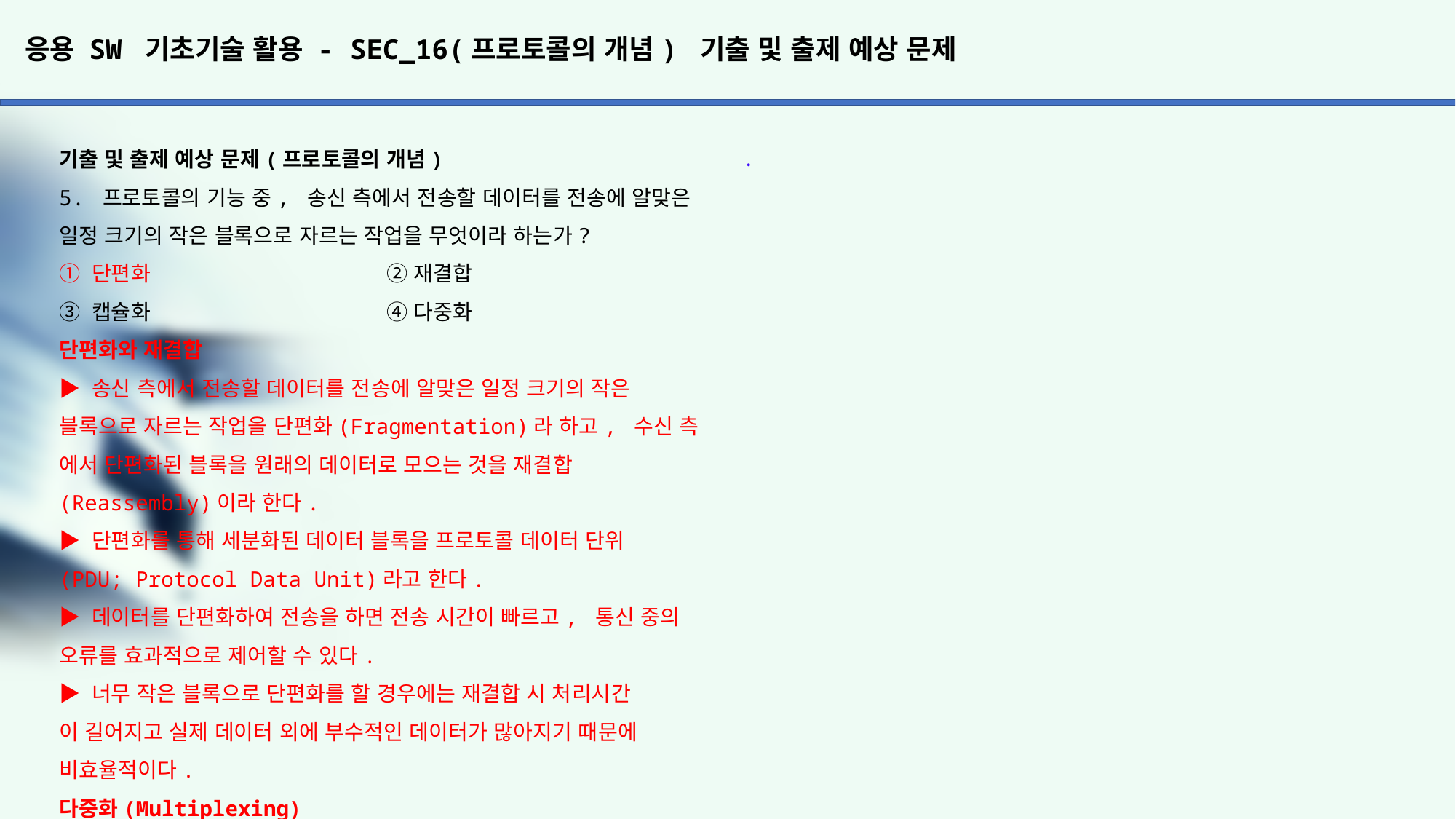

# 응용 SW 기초기술 활용 - SEC_16(프로토콜의 개념) 기출 및 출제 예상 문제
.
기출 및 출제 예상 문제(프로토콜의 개념)
5. 프로토콜의 기능 중, 송신 측에서 전송할 데이터를 전송에 알맞은 일정 크기의 작은 블록으로 자르는 작업을 무엇이라 하는가?
① 단편화			② 재결합
③ 캡슐화			④ 다중화
단편화와 재결합
▶ 송신 측에서 전송할 데이터를 전송에 알맞은 일정 크기의 작은
블록으로 자르는 작업을 단편화(Fragmentation)라 하고, 수신 측
에서 단편화된 블록을 원래의 데이터로 모으는 것을 재결합
(Reassembly)이라 한다.
▶ 단편화를 통해 세분화된 데이터 블록을 프로토콜 데이터 단위
(PDU; Protocol Data Unit)라고 한다.
▶ 데이터를 단편화하여 전송을 하면 전송 시간이 빠르고, 통신 중의 오류를 효과적으로 제어할 수 있다.
▶ 너무 작은 블록으로 단편화를 할 경우에는 재결합 시 처리시간
이 길어지고 실제 데이터 외에 부수적인 데이터가 많아지기 때문에 비효율적이다.
다중화(Multiplexing)
다중화는 한 개의 통신 회선을 여러 가입자들이 동시에 사용하도록 하는 기능이다.
6. 다음 중, 프로토콜의 기능 중 전송 서비스에 해당하지 않는
것은?
① 전송하려는 데이터가 사용하도록 하는 별도의 부가 서비스이다.
② 우선순위가 높은 메시지가 먼저 도착하도록 할 수 있다.
③ 데이터의 요구에 따라 서비스 등급을 사용할 수 없다.
④ 액세스 제한과 같은 보안 체제를 구현한다.
전송 서비스
▶ 전송하려는 데이터가 사용하도록 하는 별도의 부가 서비스이다.
▶ 우선순위 : 특정 메시지를 최대한 빠른 시간 안에 목적지로 전송하기 위하여 메시지 단위에 우선 순위를 부여하여 우선순위가 높은 메시지가 먼저 도착하도록 한다.
▶ 서비스 등급 : 데이터의 요구에 따라 서비스 등급을 부여하여
서비스 한다.
▶ 보안성 : 액세스 제한과 같은 보안 체제를 구현한다.